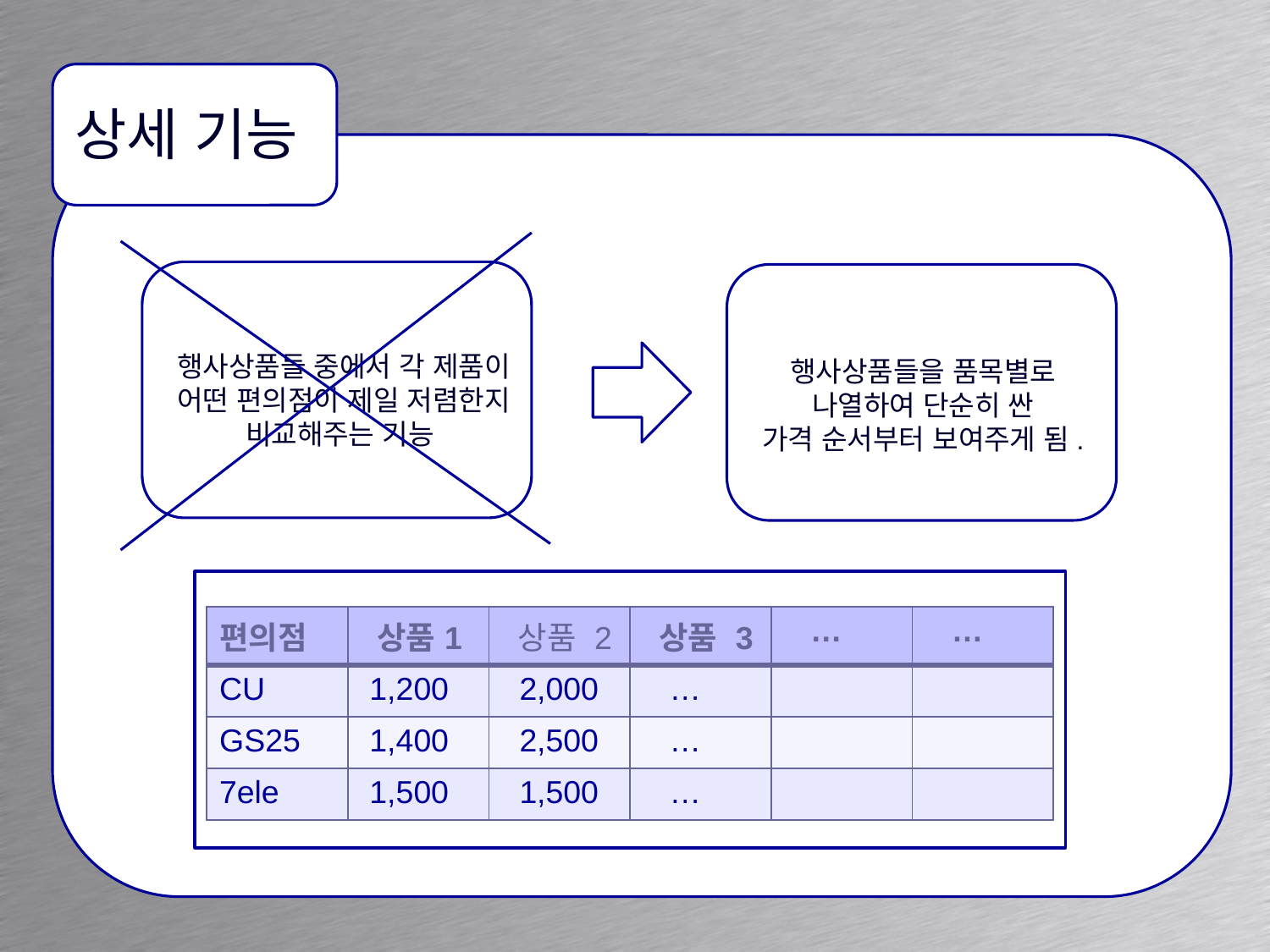

# 상세 기능

행사상품들 중에서 각 제품이
어떤 편의점이 제일 저렴한지
비교해주는 기능
행사상품들을 품목별로
나열하여 단순히 싼
가격 순서부터 보여주게 됨.

| 편의점 | 상품1 | 상품 2 | 상품 3 | … | … |
| --- | --- | --- | --- | --- | --- |
| CU | 1,200 | 2,000 | … |  |  |
| GS25 | 1,400 | 2,500 | … |  |  |
| 7ele | 1,500 | 1,500 | … |  |  |